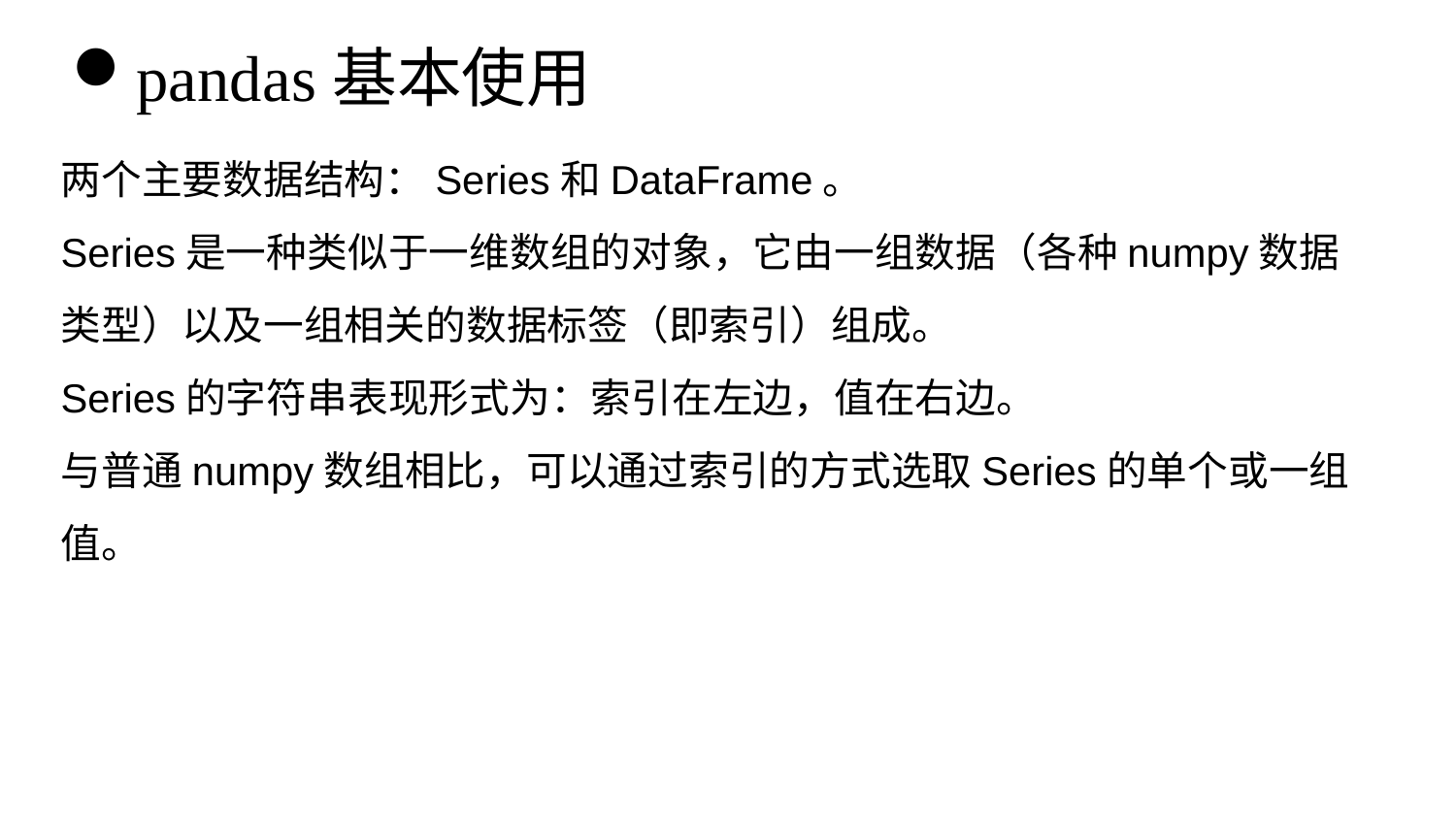

pandas基本使用
两个主要数据结构：Series和DataFrame。
Series是一种类似于一维数组的对象，它由一组数据（各种numpy数据类型）以及一组相关的数据标签（即索引）组成。
Series的字符串表现形式为：索引在左边，值在右边。
与普通numpy数组相比，可以通过索引的方式选取Series的单个或一组值。

13